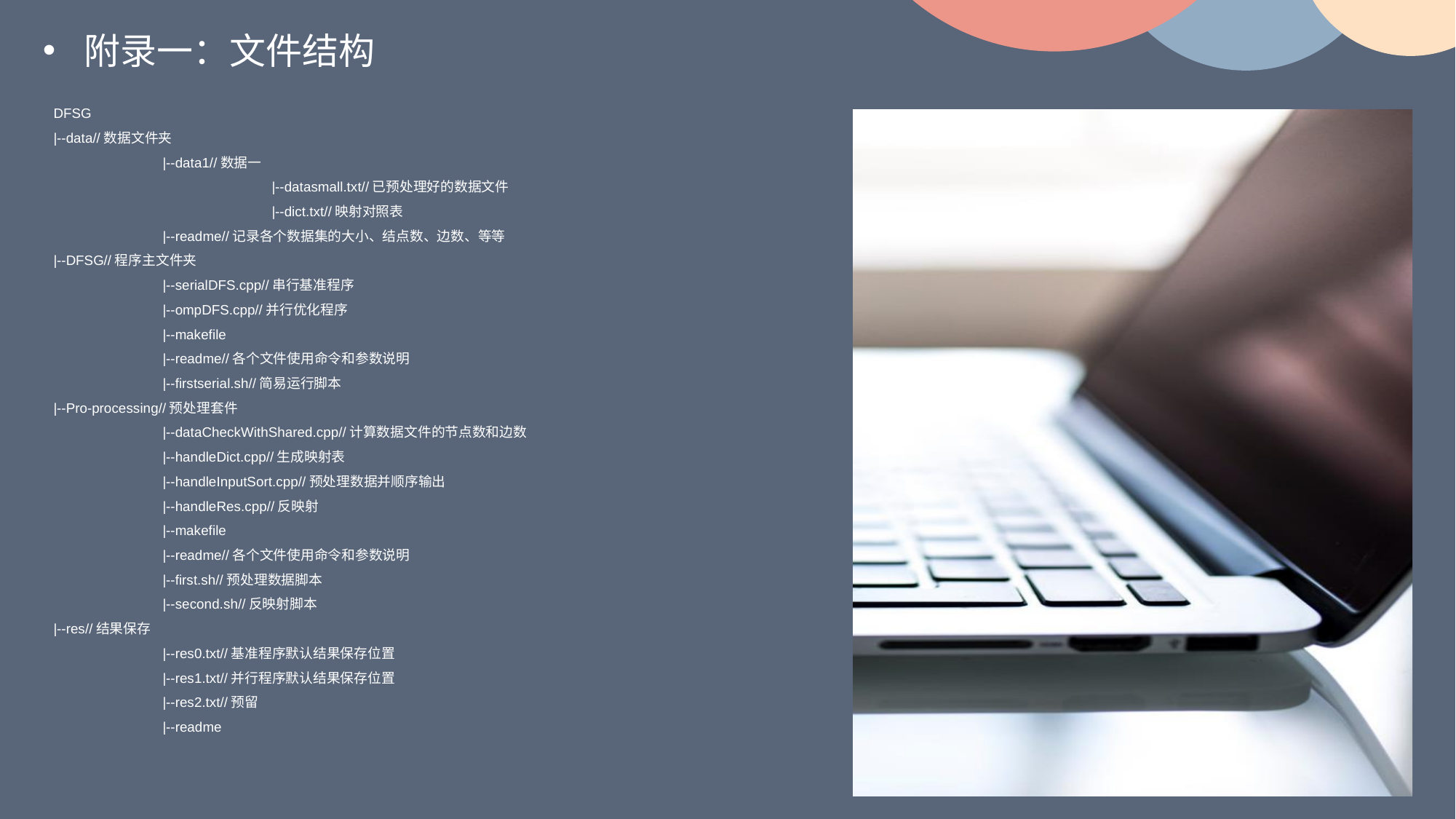

附录一：文件结构
DFSG
|--data//数据文件夹
	|--data1//数据一
		|--datasmall.txt//已预处理好的数据文件
		|--dict.txt//映射对照表
	|--readme//记录各个数据集的大小、结点数、边数、等等
|--DFSG//程序主文件夹
	|--serialDFS.cpp//串行基准程序
	|--ompDFS.cpp//并行优化程序
	|--makefile
	|--readme//各个文件使用命令和参数说明
	|--firstserial.sh//简易运行脚本
|--Pro-processing//预处理套件
	|--dataCheckWithShared.cpp//计算数据文件的节点数和边数
	|--handleDict.cpp//生成映射表
	|--handleInputSort.cpp//预处理数据并顺序输出
	|--handleRes.cpp//反映射
	|--makefile
	|--readme//各个文件使用命令和参数说明
	|--first.sh//预处理数据脚本
	|--second.sh//反映射脚本
|--res//结果保存
	|--res0.txt//基准程序默认结果保存位置
	|--res1.txt//并行程序默认结果保存位置
	|--res2.txt//预留
	|--readme